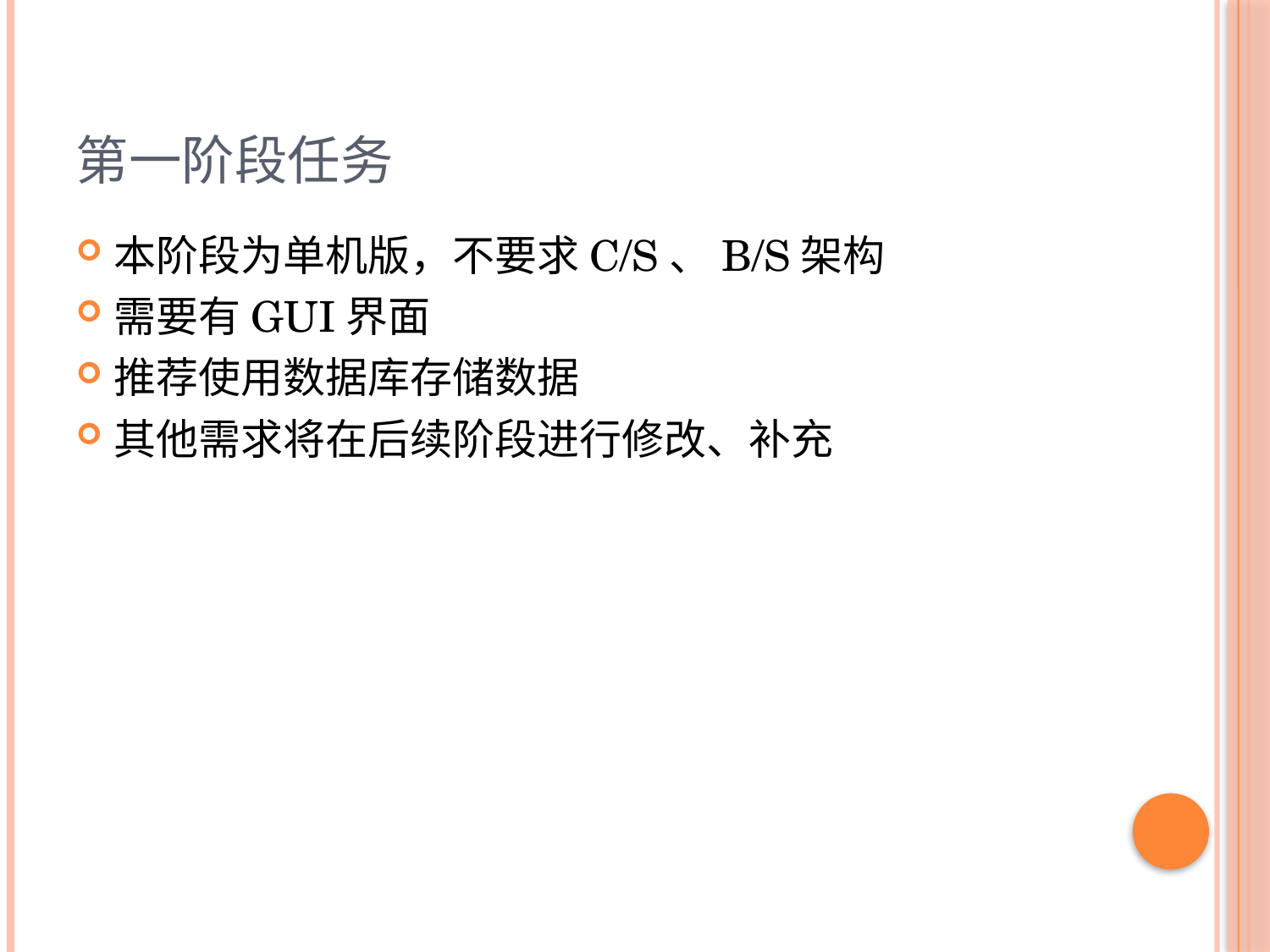

# 第一阶段任务
本阶段为单机版，不要求C/S、B/S架构
需要有GUI界面
推荐使用数据库存储数据
其他需求将在后续阶段进行修改、补充